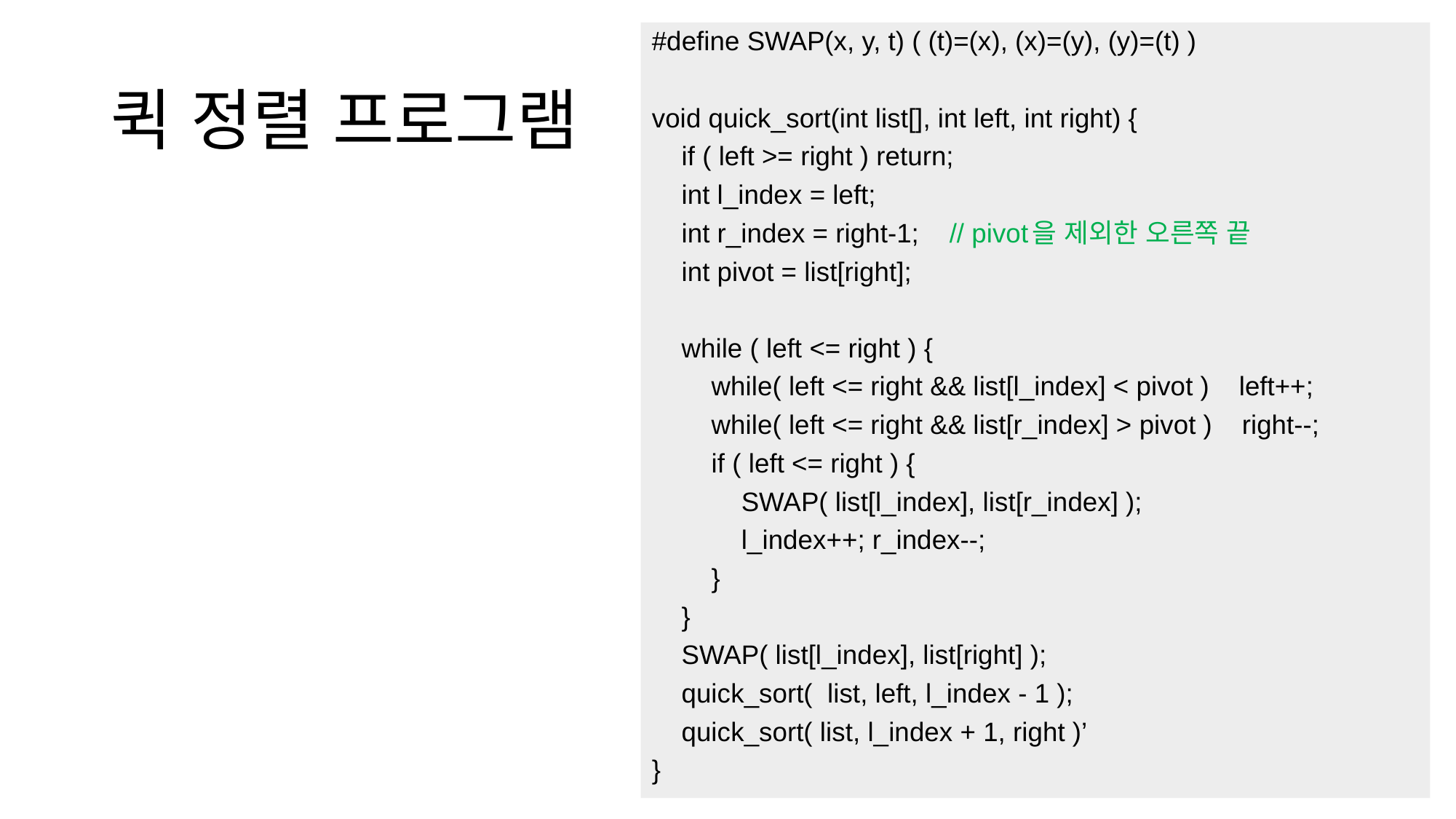

#define SWAP(x, y, t) ( (t)=(x), (x)=(y), (y)=(t) )

void quick_sort(int list[], int left, int right) {
    if ( left >= right ) return;
    int l_index = left;
    int r_index = right-1;    // pivot을 제외한 오른쪽 끝
    int pivot = list[right];

    while ( left <= right ) {
        while( left <= right && list[l_index] < pivot )    left++;
        while( left <= right && list[r_index] > pivot )    right--;
        if ( left <= right ) {
            SWAP( list[l_index], list[r_index] );
            l_index++; r_index--;
        }
    }
    SWAP( list[l_index], list[right] );
    quick_sort(  list, left, l_index - 1 );
    quick_sort( list, l_index + 1, right )’
}
# 퀵 정렬 프로그램